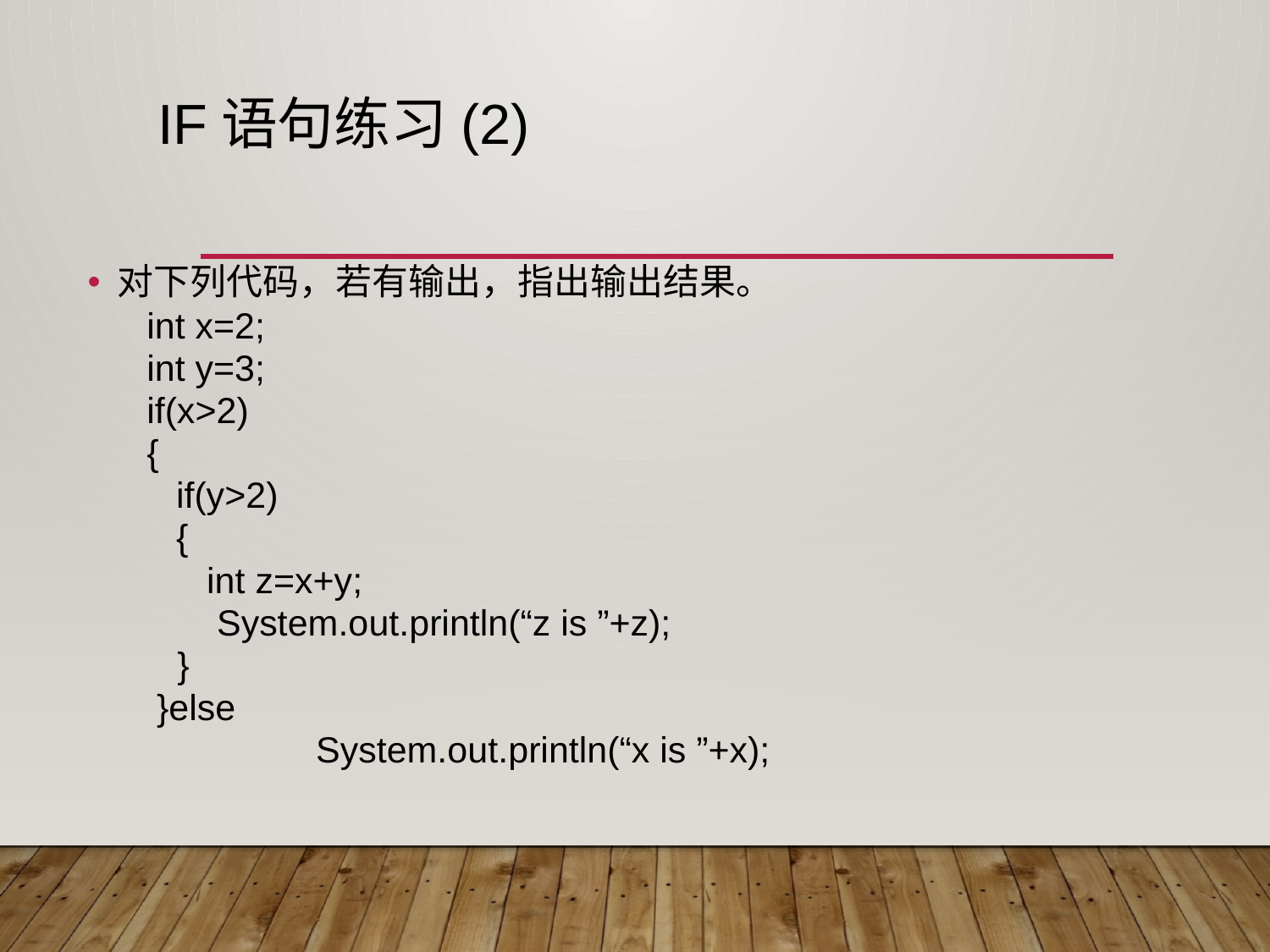

# if语句练习(2)
对下列代码，若有输出，指出输出结果。
int x=2;
int y=3;
if(x>2)
{
	if(y>2)
	{
		   int z=x+y;
	    System.out.println(“z is ”+z);
   }
 }else
	 	   System.out.println(“x is ”+x);